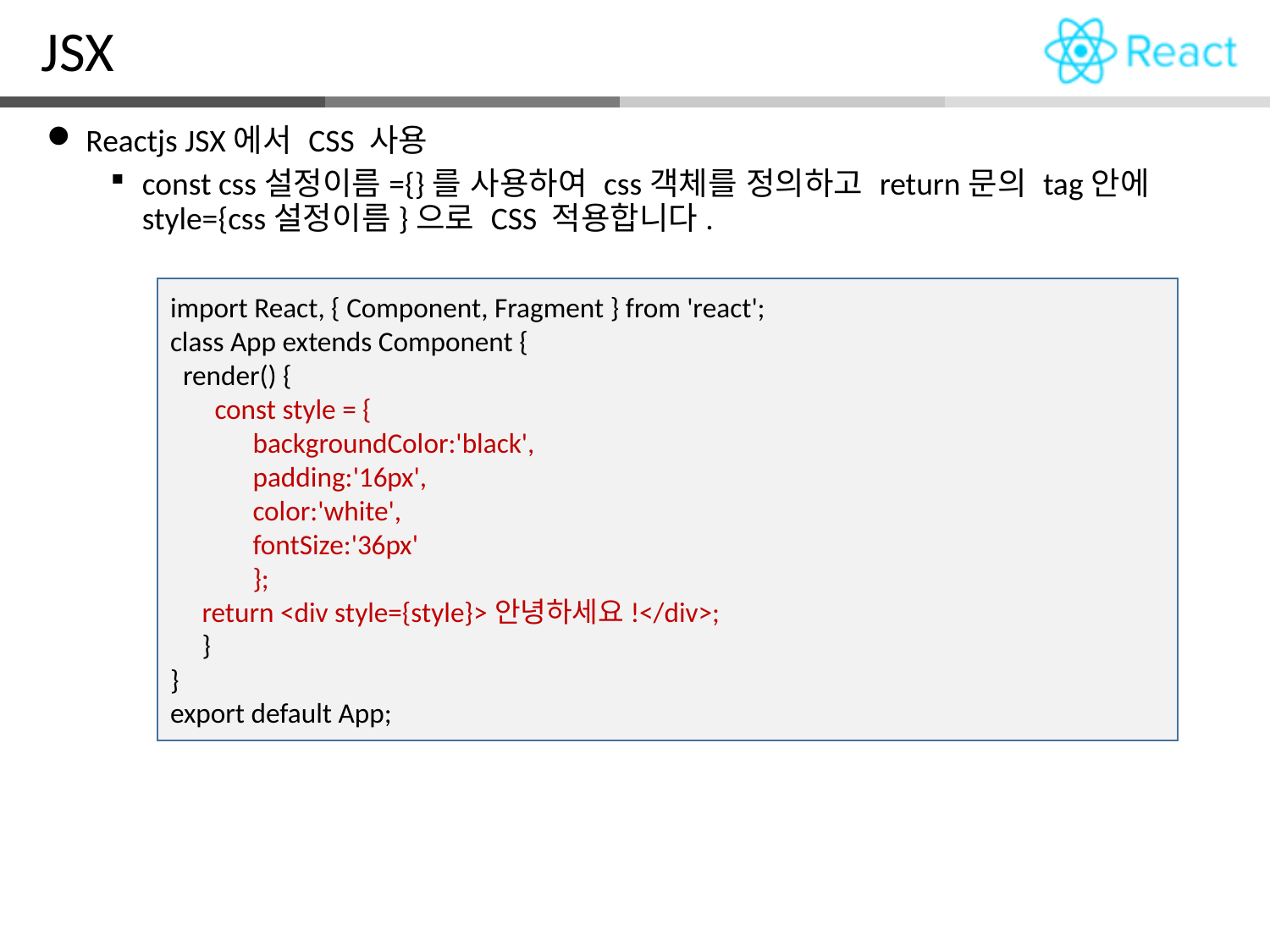

JSX
 Reactjs JSX에서 CSS 사용
const css설정이름={}를 사용하여 css객체를 정의하고 return문의 tag안에 style={css설정이름}으로 CSS 적용합니다.
import React, { Component, Fragment } from 'react';
class App extends Component {
  render() {
       const style = {
             backgroundColor:'black',
             padding:'16px',
             color:'white',
             fontSize:'36px'
             };
     return <div style={style}>안녕하세요!</div>;
     }
}
export default App;